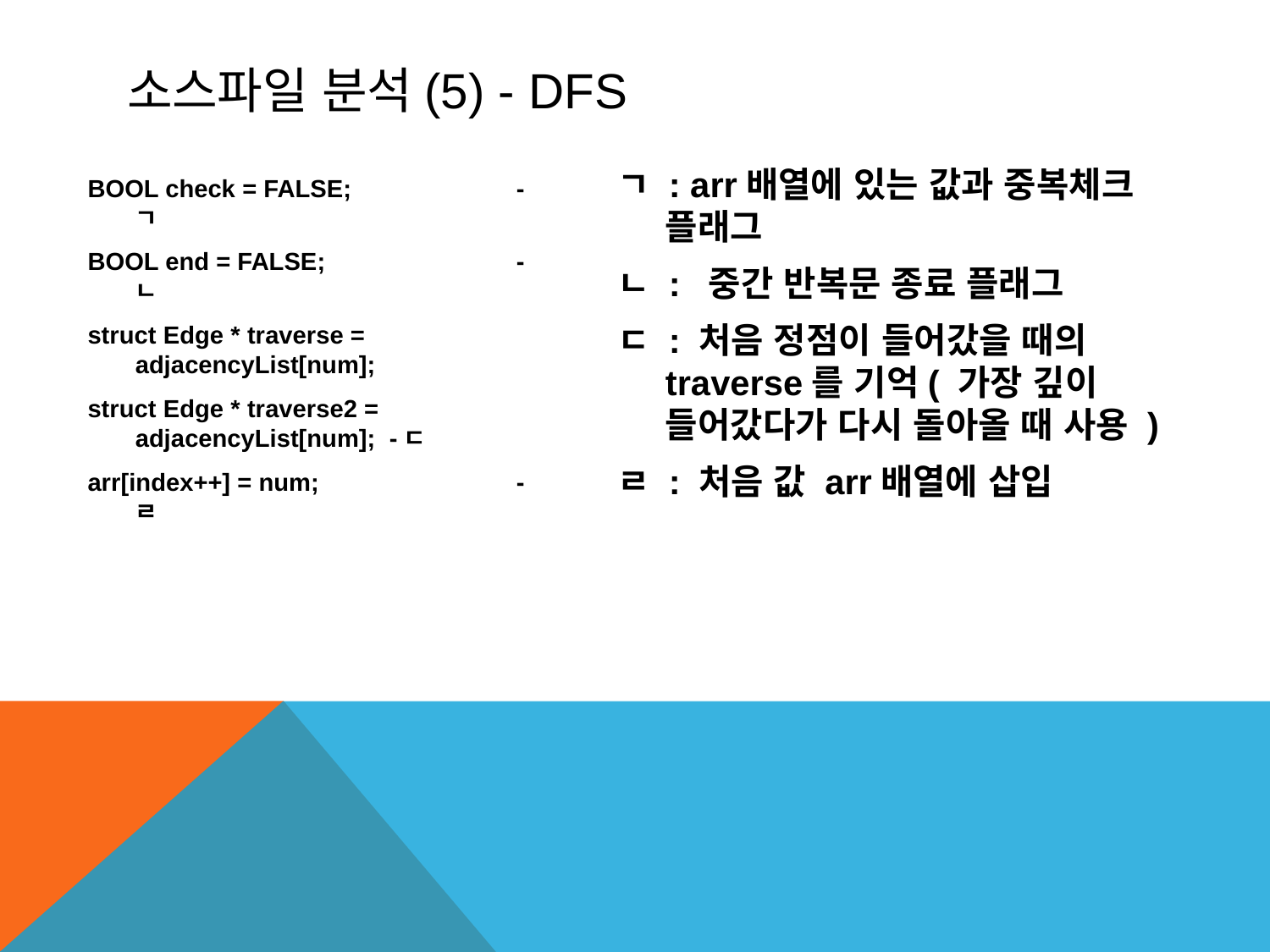

# 소스파일 분석(5) - DFS
ㄱ : arr배열에 있는 값과 중복체크 플래그
ㄴ :  중간 반복문 종료 플래그
ㄷ : 처음 정점이 들어갔을 때의 traverse를 기억( 가장 깊이 들어갔다가 다시 돌아올 때 사용 )
ㄹ : 처음 값 arr배열에 삽입
BOOL check = FALSE;		-ㄱ
BOOL end = FALSE;		-ㄴ
struct Edge * traverse = adjacencyList[num];
struct Edge * traverse2 = adjacencyList[num];	-ㄷ
arr[index++] = num;		-ㄹ